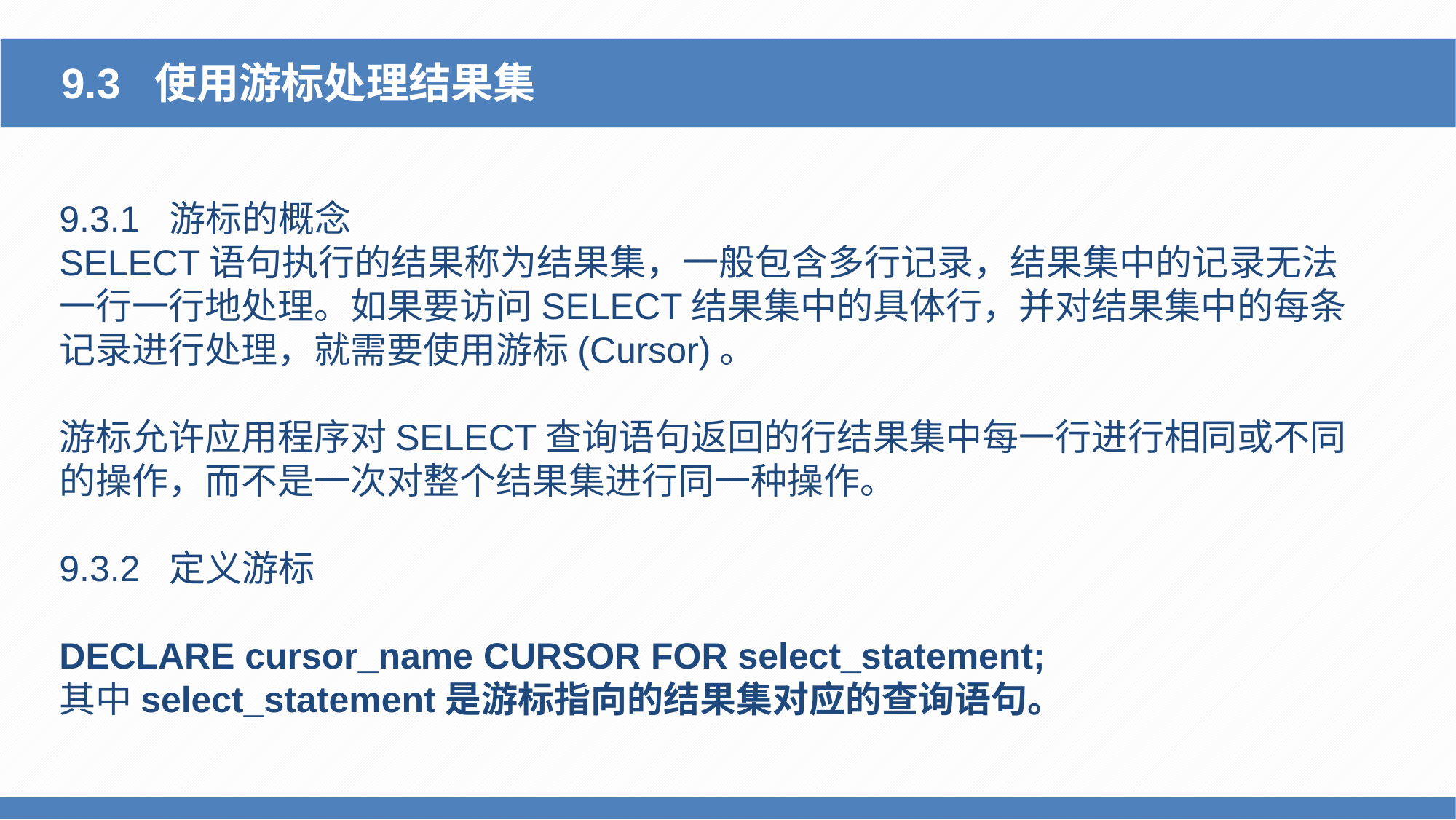

9.3  使用游标处理结果集
9.3.1  游标的概念
SELECT语句执行的结果称为结果集，一般包含多行记录，结果集中的记录无法一行一行地处理。如果要访问SELECT结果集中的具体行，并对结果集中的每条记录进行处理，就需要使用游标(Cursor)。

游标允许应用程序对SELECT查询语句返回的行结果集中每一行进行相同或不同的操作，而不是一次对整个结果集进行同一种操作。

9.3.2  定义游标

DECLARE cursor_name CURSOR FOR select_statement;
其中select_statement是游标指向的结果集对应的查询语句。